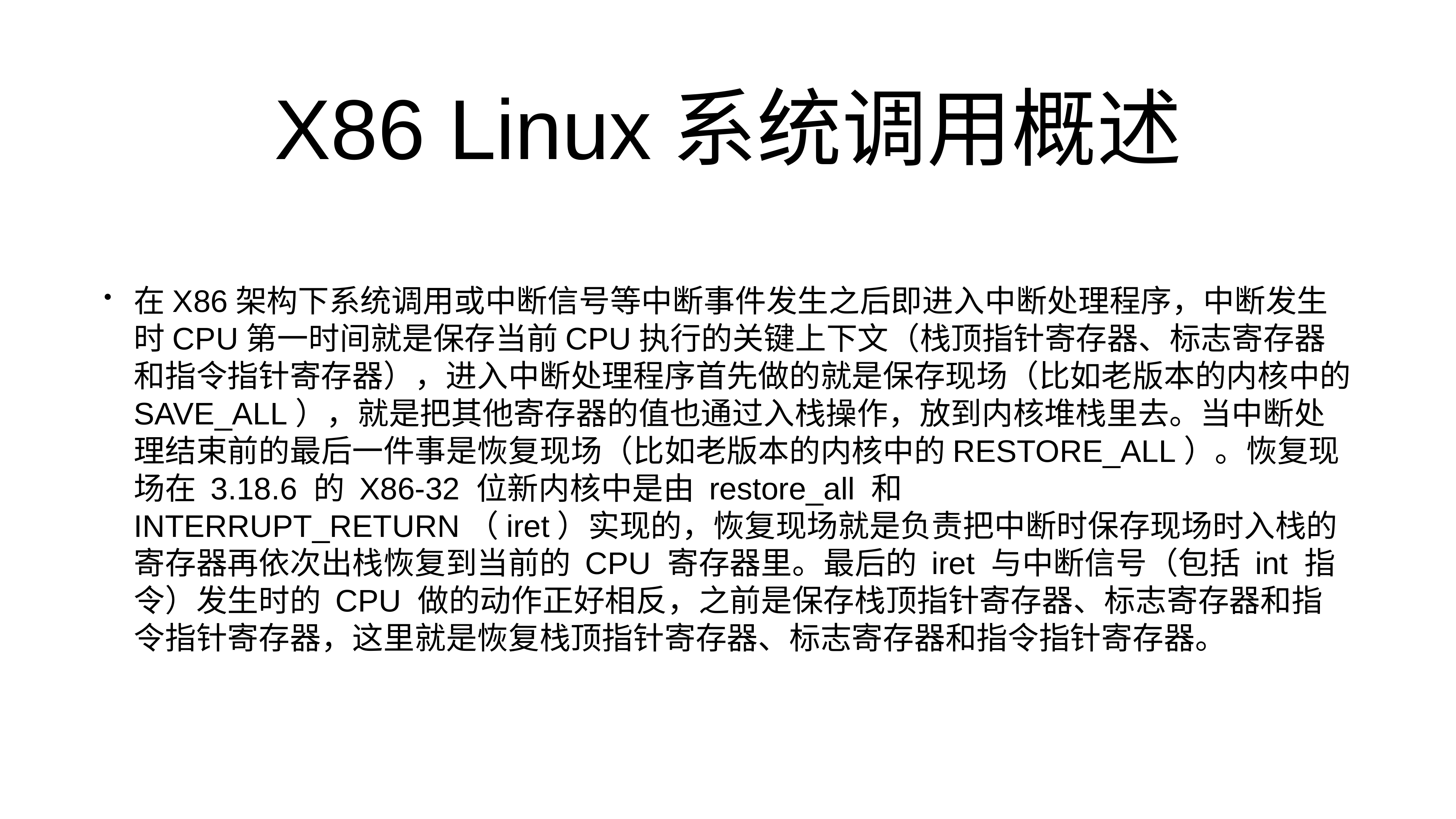

# X86 Linux系统调用概述
在X86架构下系统调用或中断信号等中断事件发生之后即进入中断处理程序，中断发生时CPU第一时间就是保存当前CPU执行的关键上下文（栈顶指针寄存器、标志寄存器和指令指针寄存器），进入中断处理程序首先做的就是保存现场（比如老版本的内核中的SAVE_ALL），就是把其他寄存器的值也通过入栈操作，放到内核堆栈里去。当中断处理结束前的最后一件事是恢复现场（比如老版本的内核中的RESTORE_ALL）。恢复现场在 3.18.6 的 X86-32 位新内核中是由 restore_all 和 INTERRUPT_RETURN（iret）实现的，恢复现场就是负责把中断时保存现场时入栈的寄存器再依次出栈恢复到当前的 CPU 寄存器里。最后的 iret 与中断信号（包括 int 指令）发生时的 CPU 做的动作正好相反，之前是保存栈顶指针寄存器、标志寄存器和指令指针寄存器，这里就是恢复栈顶指针寄存器、标志寄存器和指令指针寄存器。